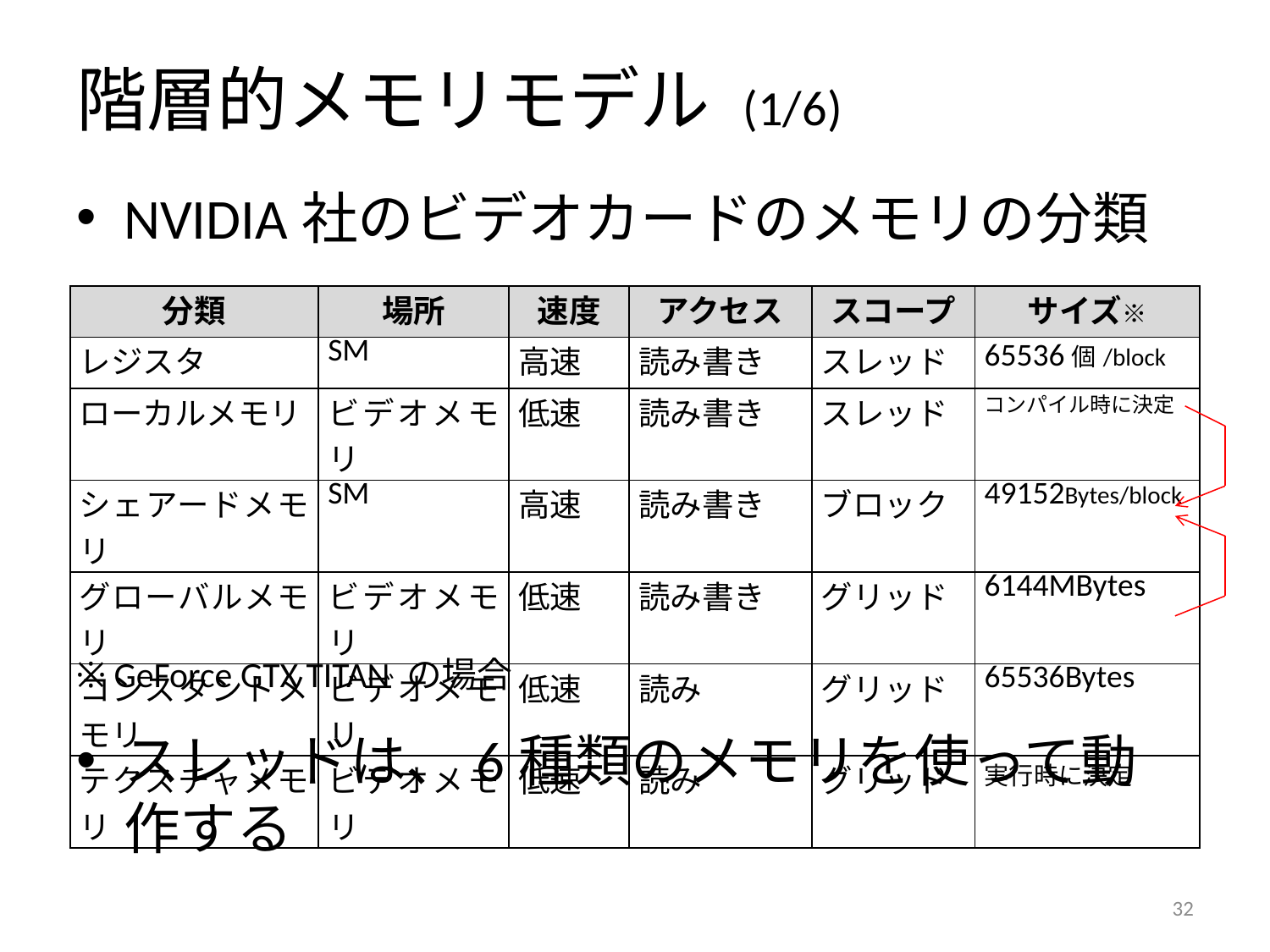

# 階層的メモリモデル (1/6)
NVIDIA社のビデオカードのメモリの分類

※ GeForce GTX TITAN の場合

スレッドは、6種類のメモリを使って動作する
| 分類 | 場所 | 速度 | アクセス | スコープ | サイズ※ |
| --- | --- | --- | --- | --- | --- |
| レジスタ | SM | 高速 | 読み書き | スレッド | 65536個/block |
| ローカルメモリ | ビデオメモリ | 低速 | 読み書き | スレッド | コンパイル時に決定 |
| シェアードメモリ | SM | 高速 | 読み書き | ブロック | 49152Bytes/block |
| グローバルメモリ | ビデオメモリ | 低速 | 読み書き | グリッド | 6144MBytes |
| コンスタントメモリ | ビデオメモリ | 低速 | 読み | グリッド | 65536Bytes |
| テクスチャメモリ | ビデオメモリ | 低速 | 読み | グリッド | 実行時に決定 |
32